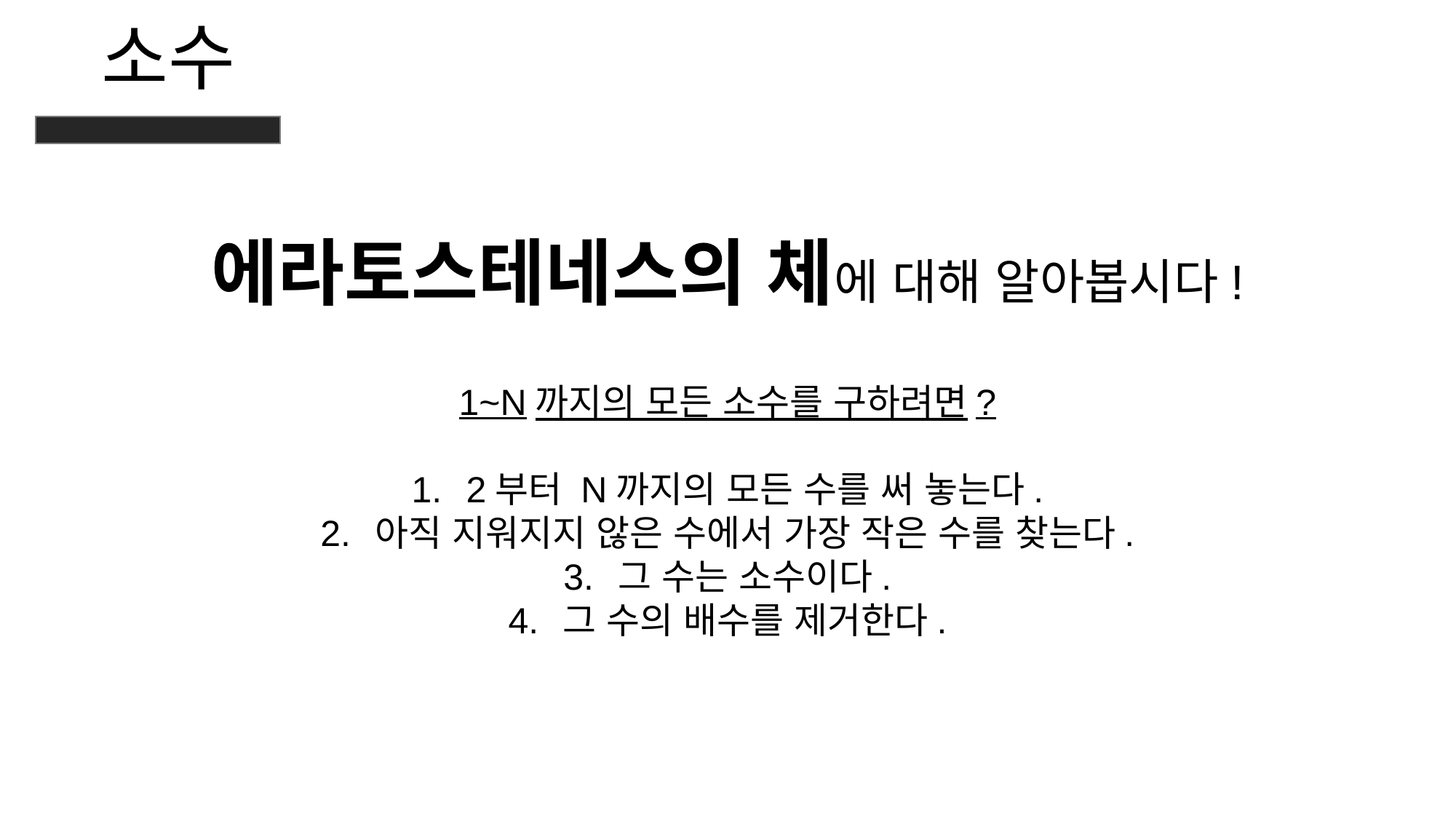

소수

에라토스테네스의 체에 대해 알아봅시다!
1~N까지의 모든 소수를 구하려면?

2부터 N까지의 모든 수를 써 놓는다.
아직 지워지지 않은 수에서 가장 작은 수를 찾는다.
그 수는 소수이다.
그 수의 배수를 제거한다.